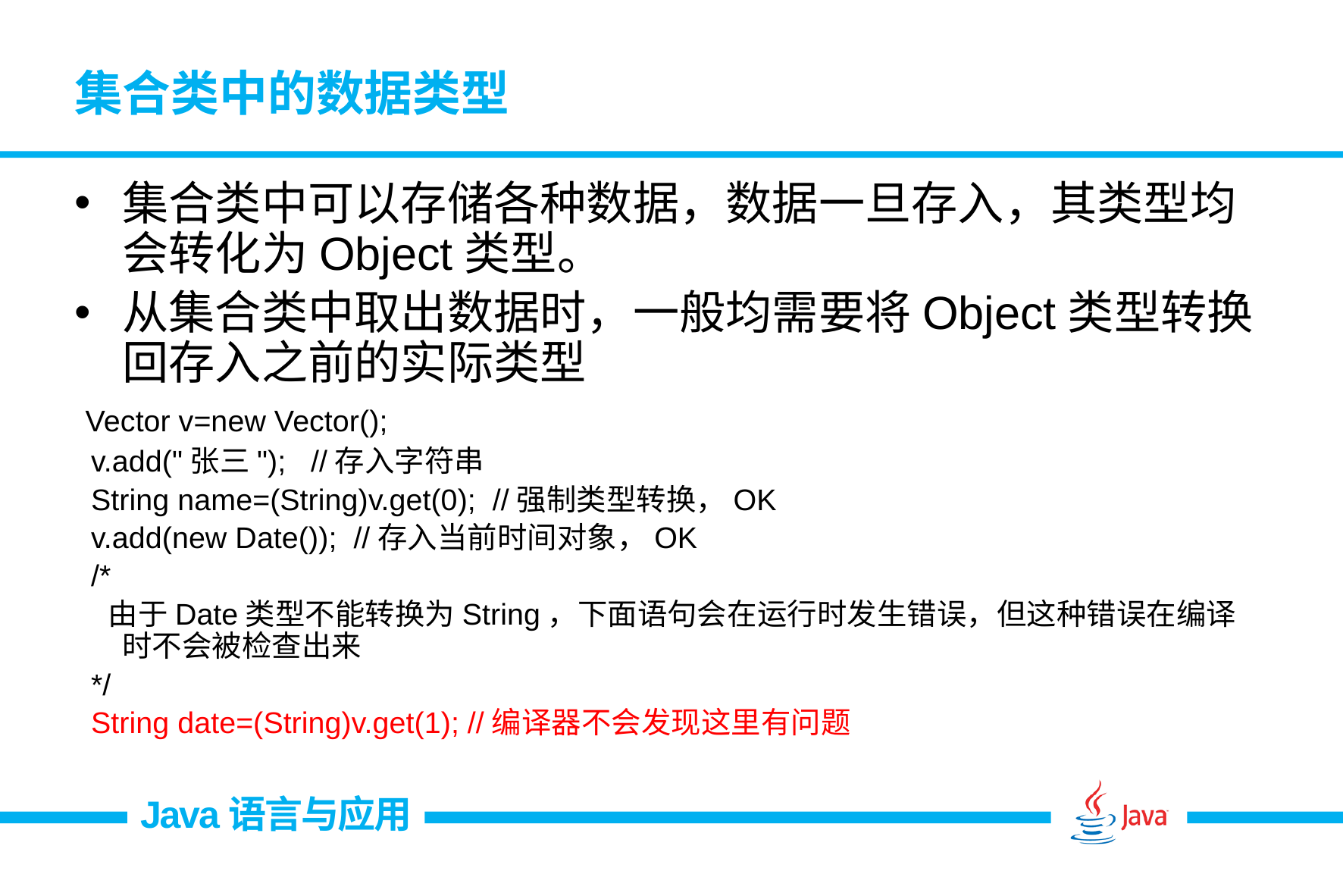

# 集合类中的数据类型
集合类中可以存储各种数据，数据一旦存入，其类型均会转化为Object类型。
从集合类中取出数据时，一般均需要将Object类型转换回存入之前的实际类型
 Vector v=new Vector();
  v.add("张三");   //存入字符串
  String name=(String)v.get(0);  //强制类型转换，OK
  v.add(new Date());  //存入当前时间对象，OK
  /*
    由于Date类型不能转换为String，下面语句会在运行时发生错误，但这种错误在编译时不会被检查出来
  */
  String date=(String)v.get(1); //编译器不会发现这里有问题